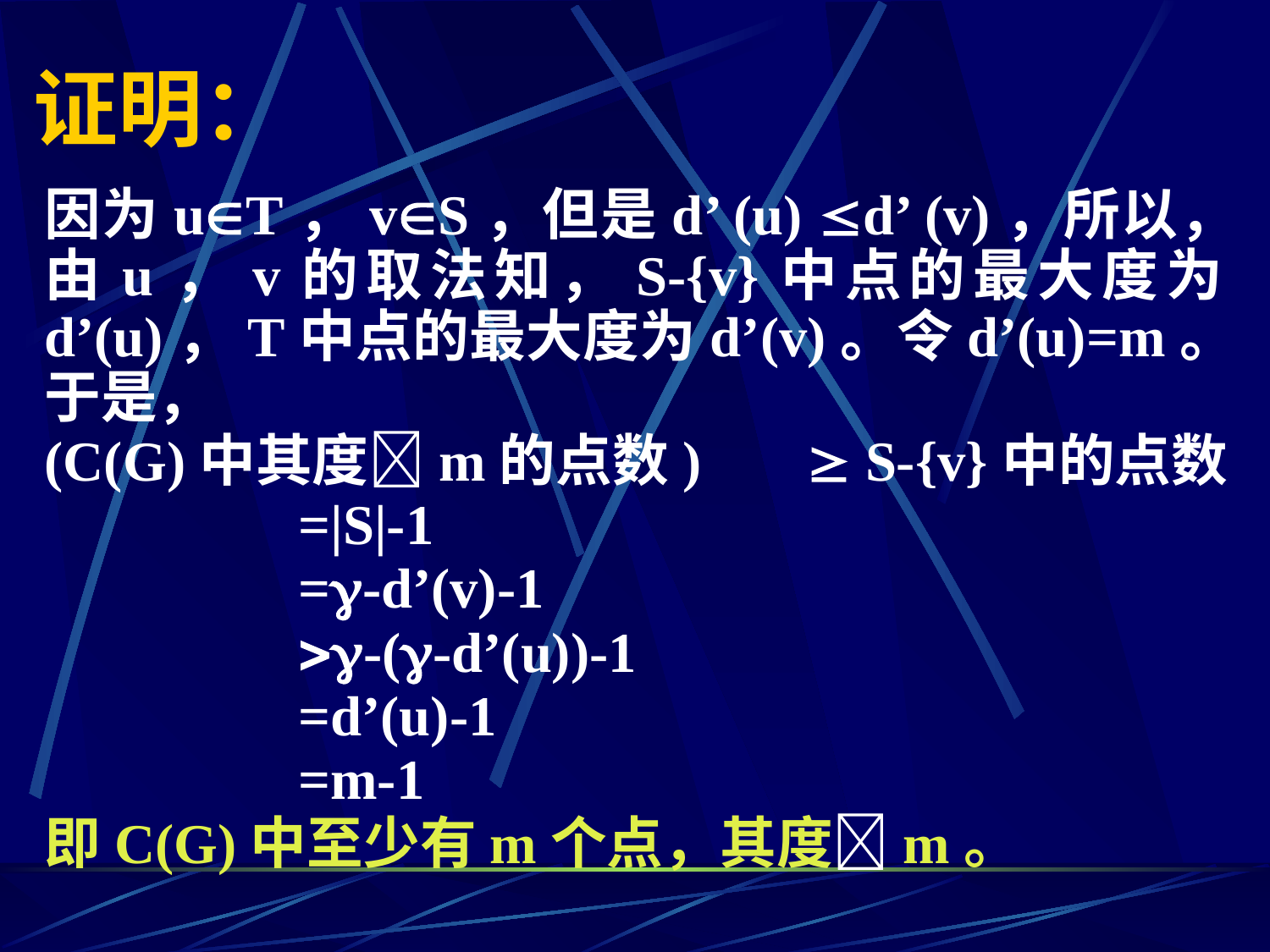

# 证明：
因为u∈T，v∈S，但是d’ (u) ≤d’ (v)，所以，由u，v的取法知，S-{v}中点的最大度为d’(u)，T中点的最大度为d’(v)。令d’(u)=m。于是，
(C(G)中其度≤m的点数) 	≥ S-{v}中的点数
		=|S|-1
		=γ-d’(v)-1
		>γ-(γ-d’(u))-1
		=d’(u)-1
		=m-1
即C(G)中至少有m个点，其度≤m。